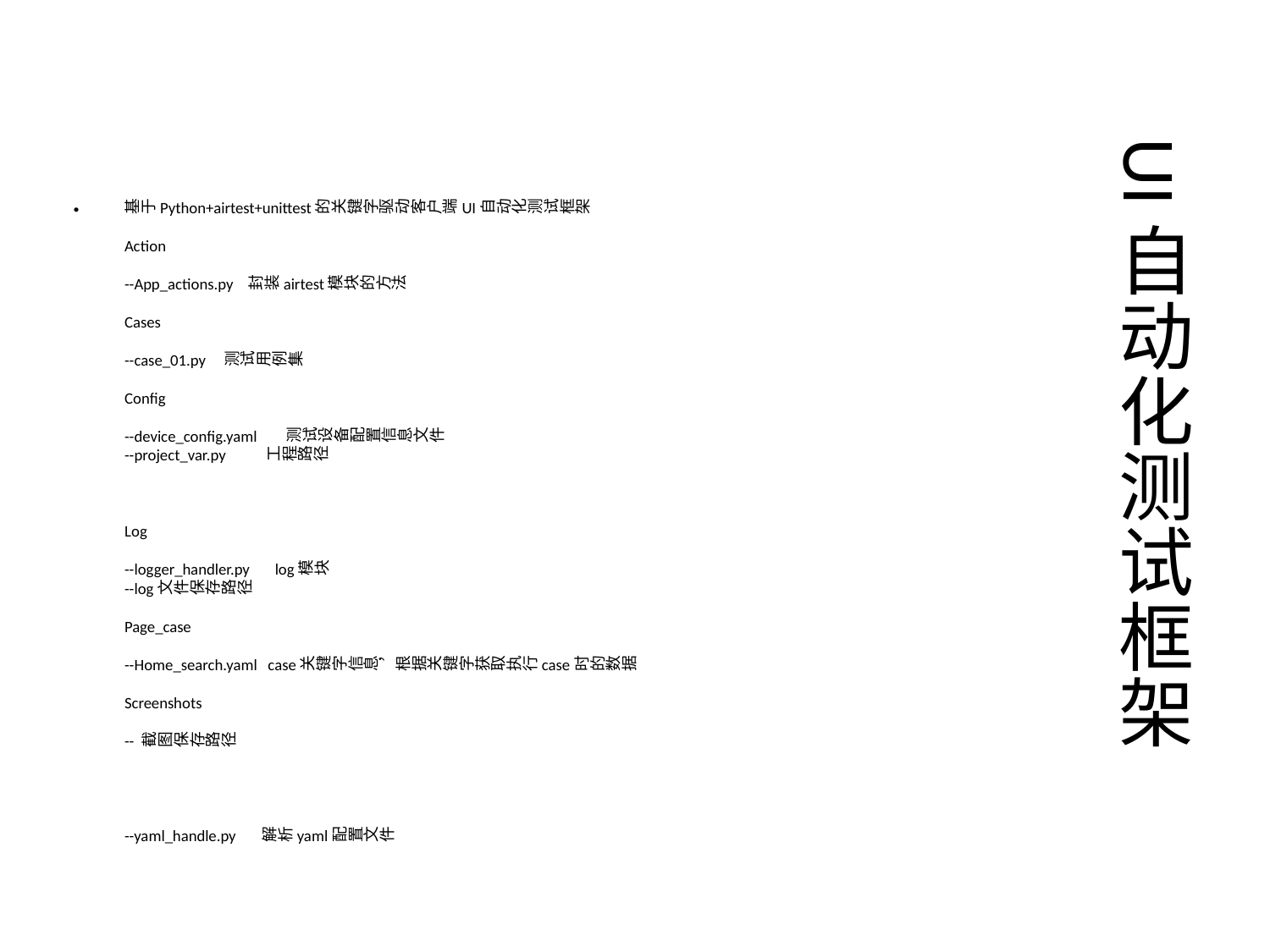

基于Python+airtest+unittest的关键字驱动客户端UI自动化测试框架
Action
--App_actions.py   封装airtest模块的方法
Cases
--case_01.py    测试用例集
Config
--device_config.yaml       测试设备配置信息文件
--project_var.py          工程路径
Log
--logger_handler.py       log模块
--log文件保存路径
Page_case
--Home_search.yaml   case关键字信息，根据关键字获取执行case时的数据
Screenshots
-- 截图保存路径
--yaml_handle.py      解析yaml配置文件
# UI自动化测试框架